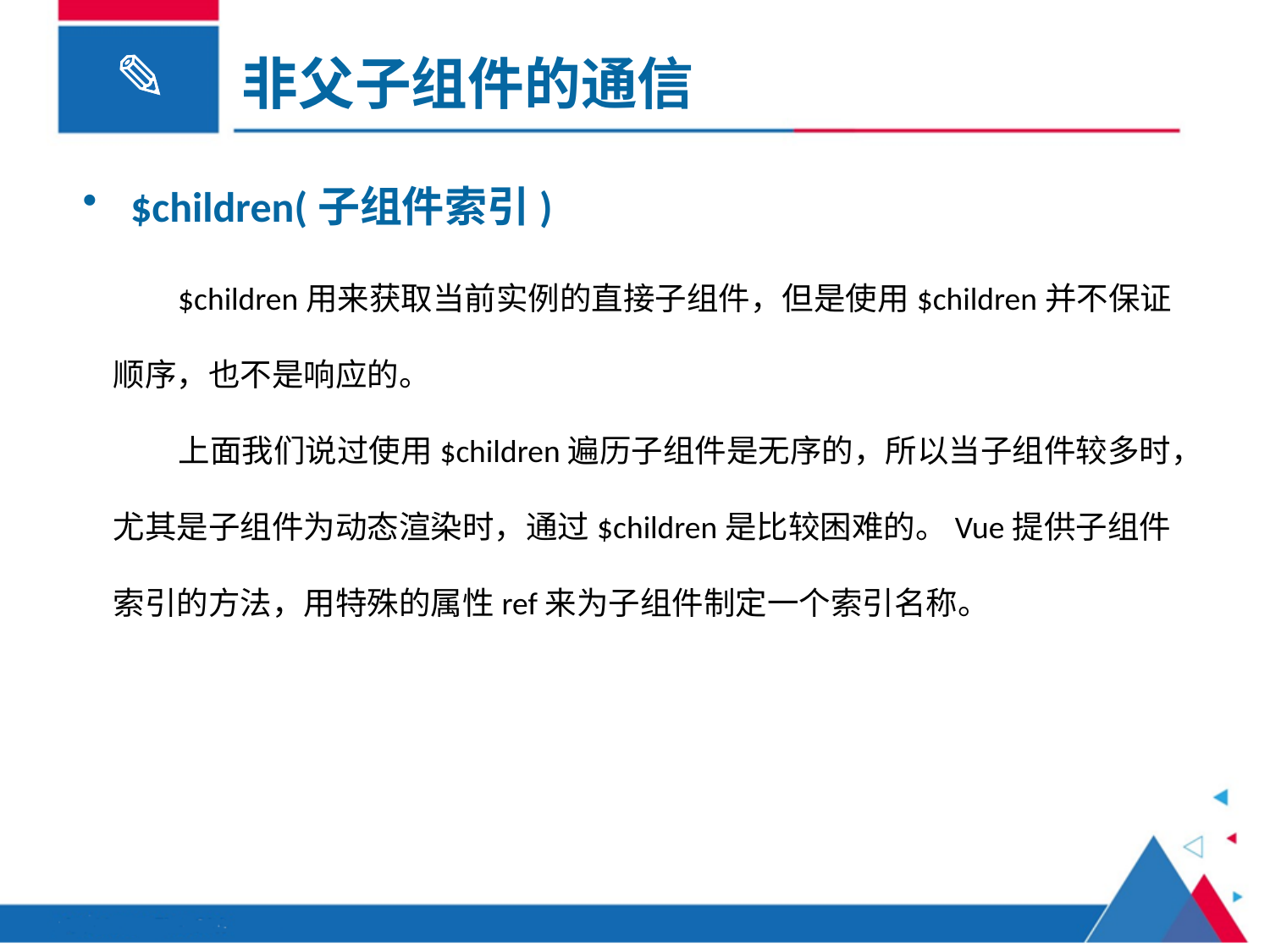

非父子组件的通信
$children(子组件索引)
组件中的data
         $children用来获取当前实例的直接子组件，但是使用$children并不保证顺序，也不是响应的。
        上面我们说过使用$children遍历子组件是无序的，所以当子组件较多时，尤其是子组件为动态渲染时，通过$children是比较困难的。Vue提供子组件索引的方法，用特殊的属性ref来为子组件制定一个索引名称。